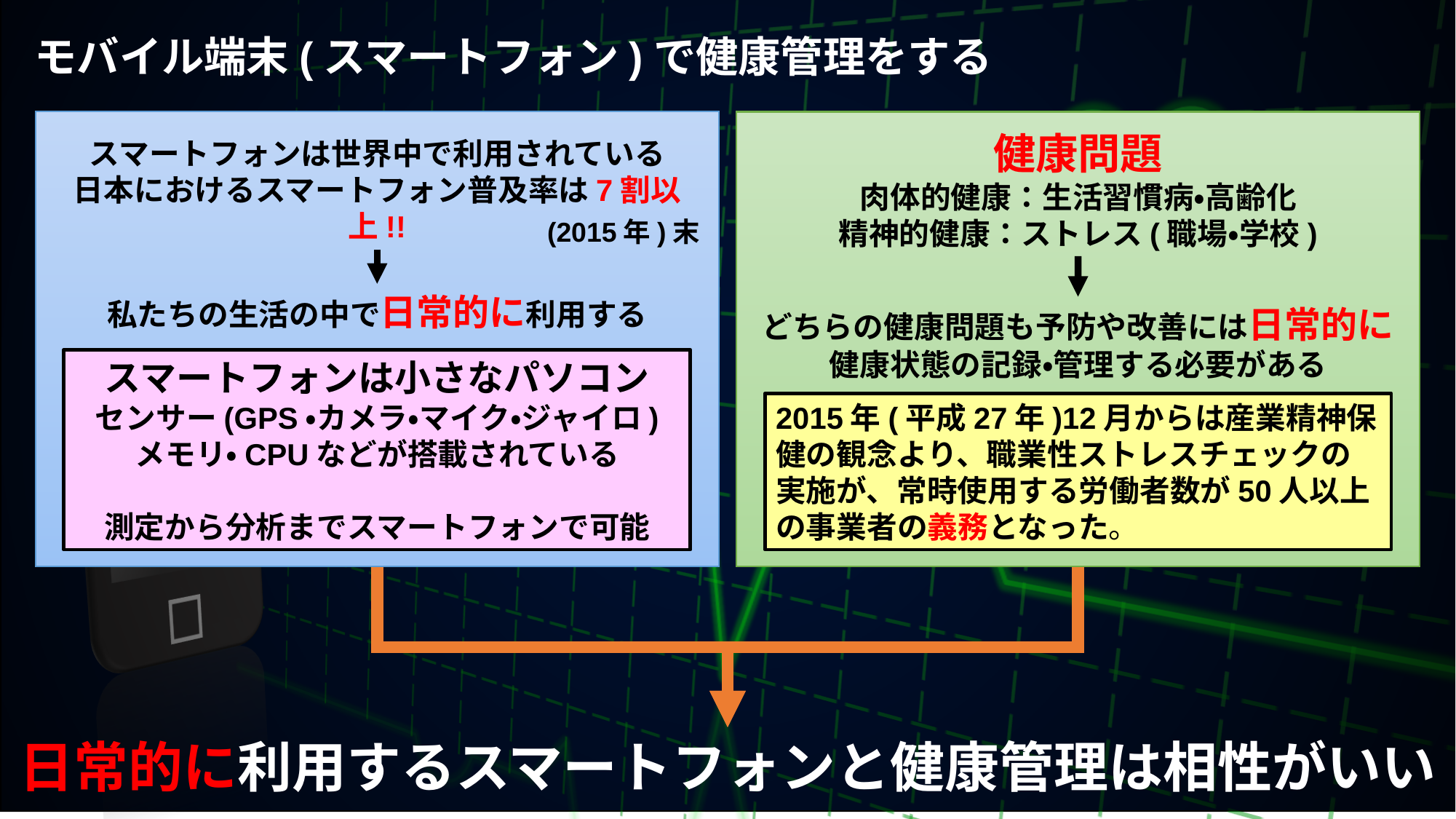

モバイル端末(スマートフォン)で健康管理をする

スマートフォンは世界中で利用されている
日本におけるスマートフォン普及率は7割以上!!
(2015年)末
私たちの生活の中で日常的に利用する
スマートフォンは小さなパソコン
センサー(GPS・カメラ・マイク・ジャイロ)
メモリ・CPUなどが搭載されている

測定から分析までスマートフォンで可能

健康問題
肉体的健康：生活習慣病・高齢化
精神的健康：ストレス(職場・学校)
どちらの健康問題も予防や改善には日常的に
健康状態の記録・管理する必要がある
2015年(平成27年)12月からは産業精神保健の観念より、職業性ストレスチェックの実施が、常時使用する労働者数が50人以上の事業者の義務となった。
日常的に利用するスマートフォンと健康管理は相性がいい